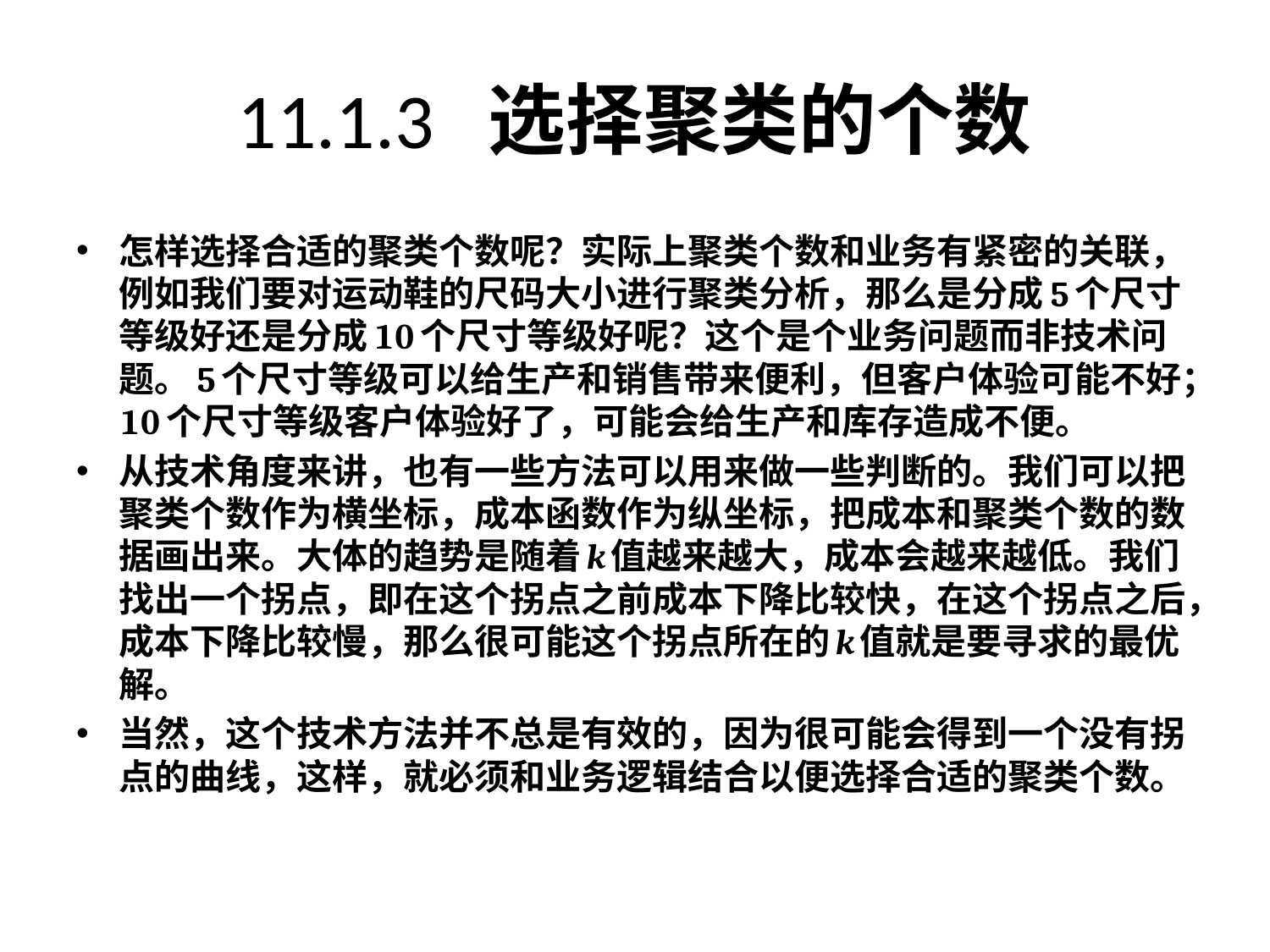

# 11.1.3  选择聚类的个数
怎样选择合适的聚类个数呢？实际上聚类个数和业务有紧密的关联，例如我们要对运动鞋的尺码大小进行聚类分析，那么是分成5个尺寸等级好还是分成10个尺寸等级好呢？这个是个业务问题而非技术问题。5个尺寸等级可以给生产和销售带来便利，但客户体验可能不好；10个尺寸等级客户体验好了，可能会给生产和库存造成不便。
从技术角度来讲，也有一些方法可以用来做一些判断的。我们可以把聚类个数作为横坐标，成本函数作为纵坐标，把成本和聚类个数的数据画出来。大体的趋势是随着k值越来越大，成本会越来越低。我们找出一个拐点，即在这个拐点之前成本下降比较快，在这个拐点之后，成本下降比较慢，那么很可能这个拐点所在的k值就是要寻求的最优解。
当然，这个技术方法并不总是有效的，因为很可能会得到一个没有拐点的曲线，这样，就必须和业务逻辑结合以便选择合适的聚类个数。